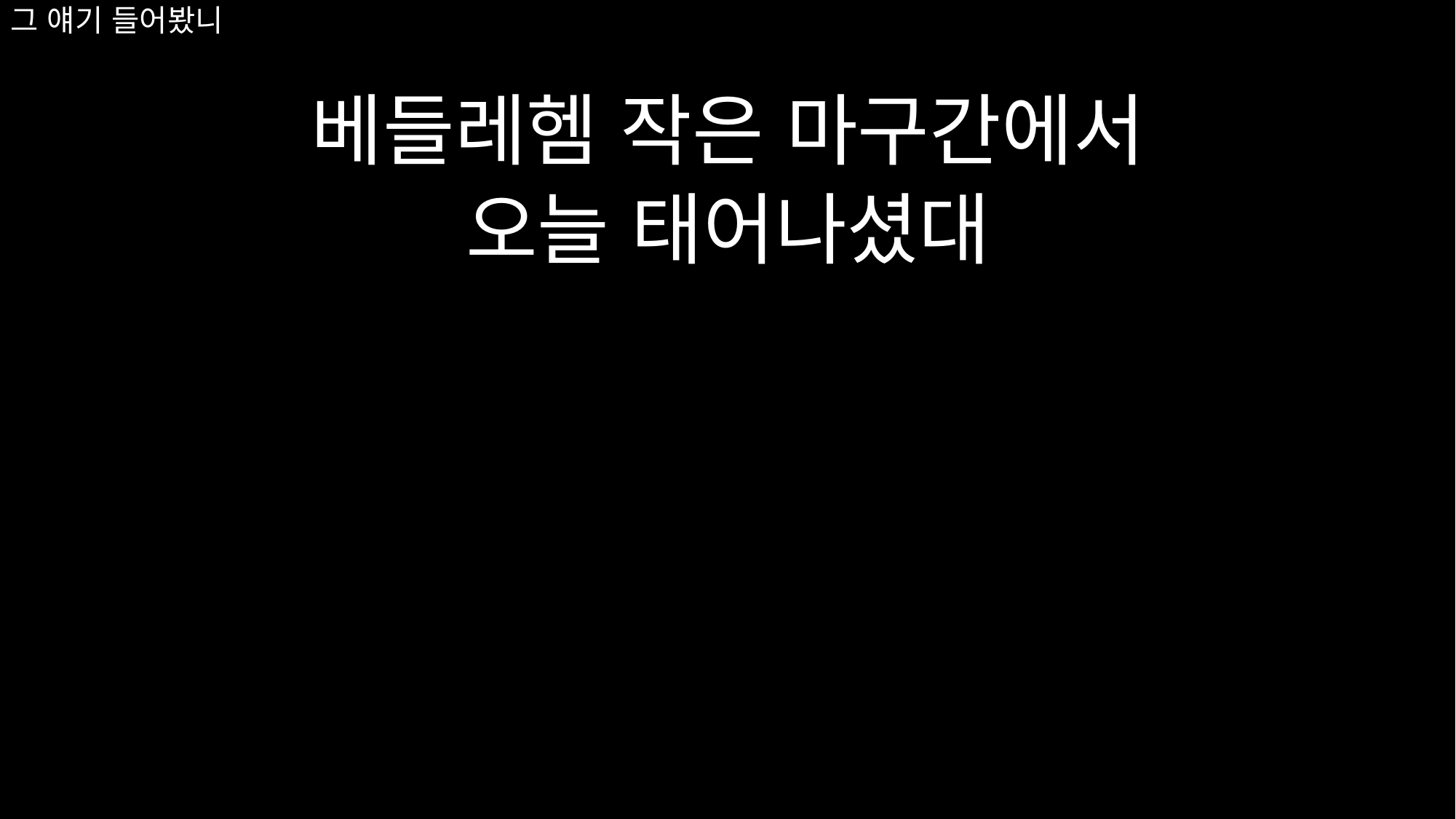

베들레헴 작은 마구간에서
오늘 태어나셨대

# 그 얘기 들어봤니